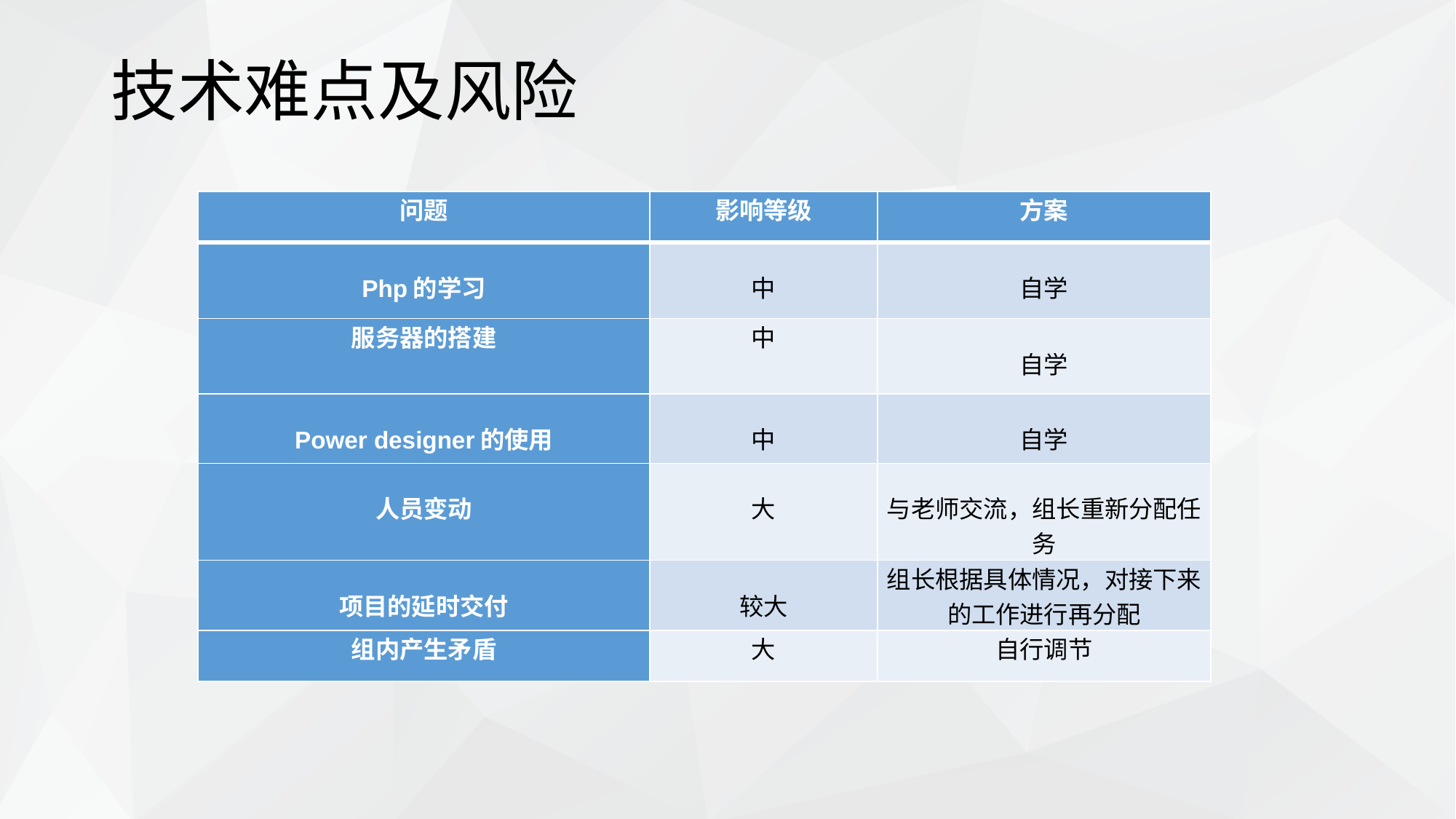

# 技术难点及风险
| 问题 | 影响等级 | 方案 |
| --- | --- | --- |
| Php的学习 | 中 | 自学 |
| 服务器的搭建 | 中 | 自学 |
| Power designer的使用 | 中 | 自学 |
| 人员变动 | 大 | 与老师交流，组长重新分配任务 |
| 项目的延时交付 | 较大 | 组长根据具体情况，对接下来的工作进行再分配 |
| 组内产生矛盾 | 大 | 自行调节 |